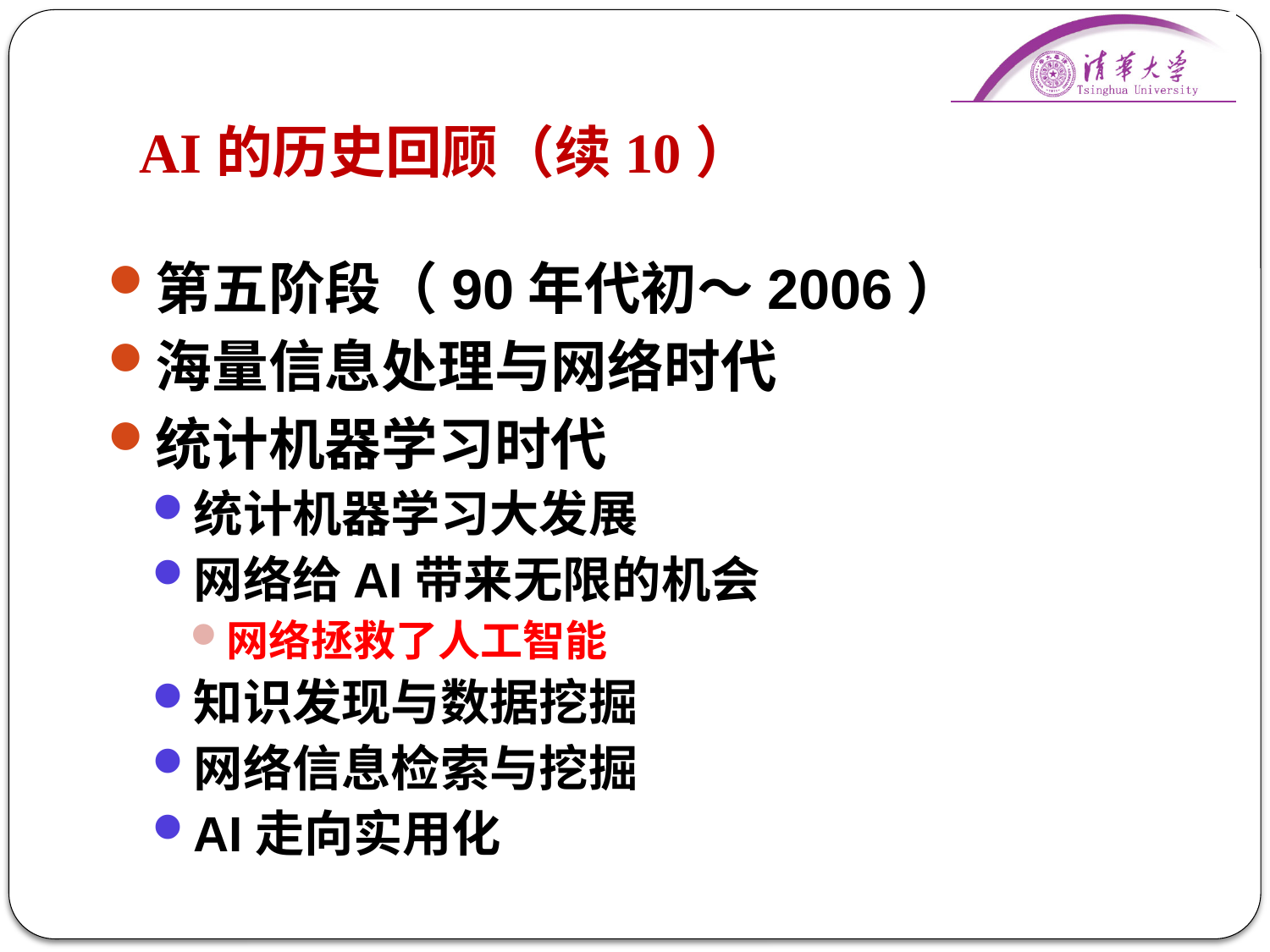

# AI的历史回顾（续10）
第五阶段（90年代初～2006）
海量信息处理与网络时代
统计机器学习时代
统计机器学习大发展
网络给AI带来无限的机会
网络拯救了人工智能
知识发现与数据挖掘
网络信息检索与挖掘
AI走向实用化
25